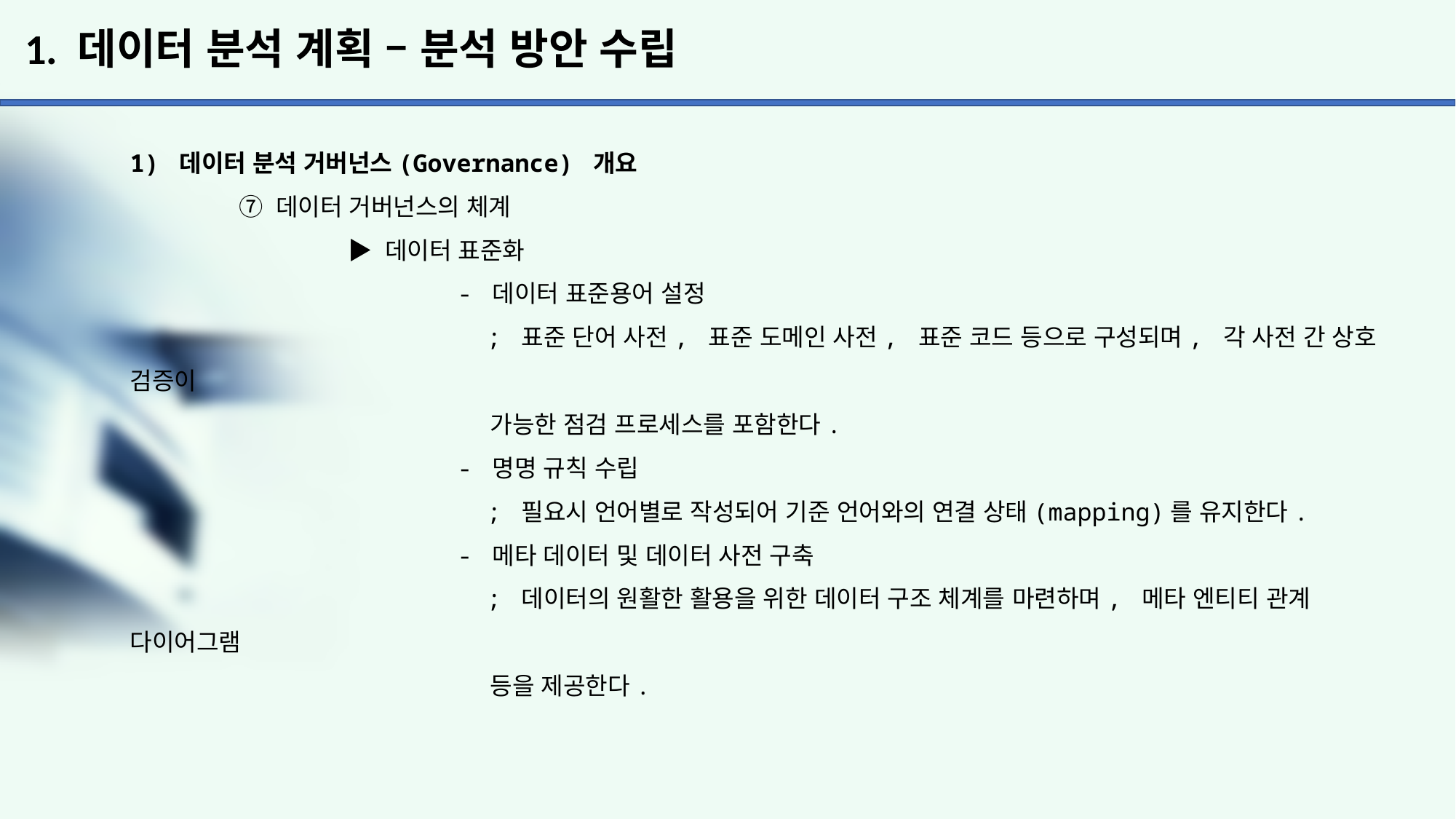

# 1. 데이터 분석 계획 – 분석 방안 수립
1) 데이터 분석 거버넌스(Governance) 개요
	⑦ 데이터 거버넌스의 체계
		▶ 데이터 표준화
			- 데이터 표준용어 설정
			  ; 표준 단어 사전, 표준 도메인 사전, 표준 코드 등으로 구성되며, 각 사전 간 상호 검증이
			    가능한 점검 프로세스를 포함한다.
			- 명명 규칙 수립
			  ; 필요시 언어별로 작성되어 기준 언어와의 연결 상태(mapping)를 유지한다.
			- 메타 데이터 및 데이터 사전 구축
			  ; 데이터의 원활한 활용을 위한 데이터 구조 체계를 마련하며, 메타 엔티티 관계 다이어그램
			    등을 제공한다.